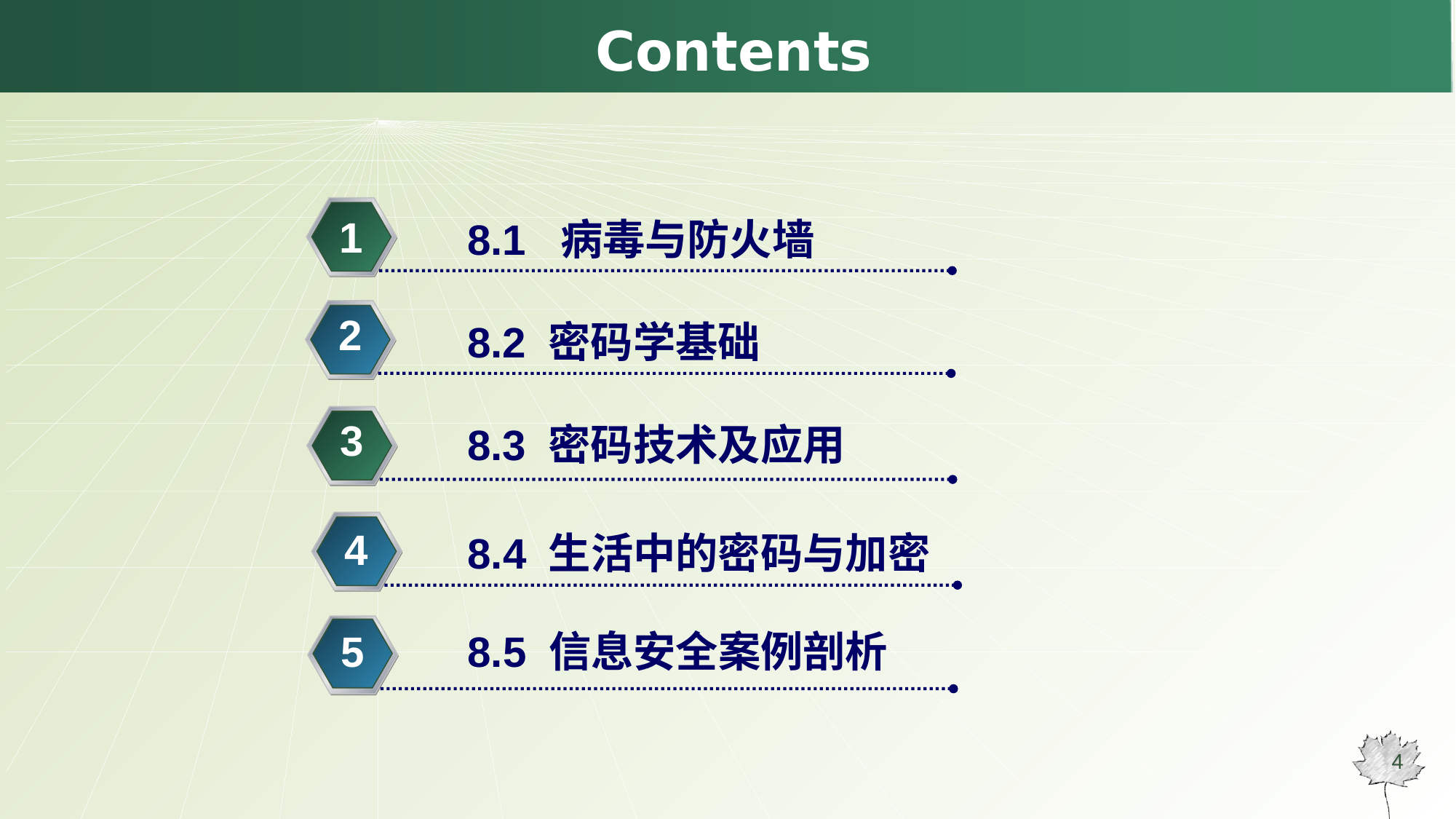

# Contents

1
8.1  病毒与防火墙

2
8.2 密码学基础

3
8.3 密码技术及应用

4
8.4 生活中的密码与加密

5
8.5 信息安全案例剖析

4